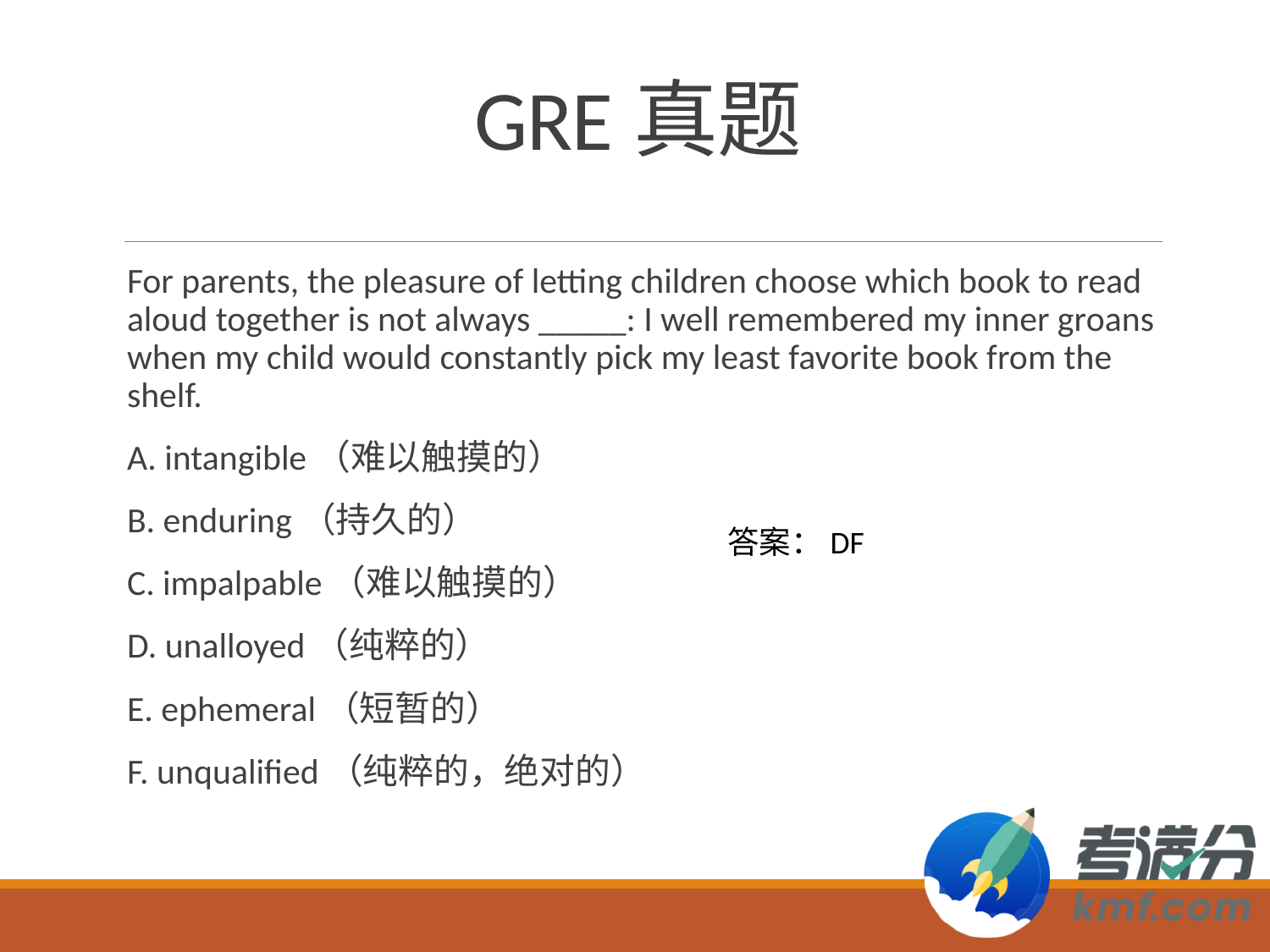

# GRE真题
For parents, the pleasure of letting children choose which book to read aloud together is not always _____: I well remembered my inner groans when my child would constantly pick my least favorite book from the shelf.
A. intangible（难以触摸的）
B. enduring（持久的）
C. impalpable（难以触摸的）
D. unalloyed（纯粹的）
E. ephemeral（短暂的）
F. unqualified（纯粹的，绝对的）
答案：DF